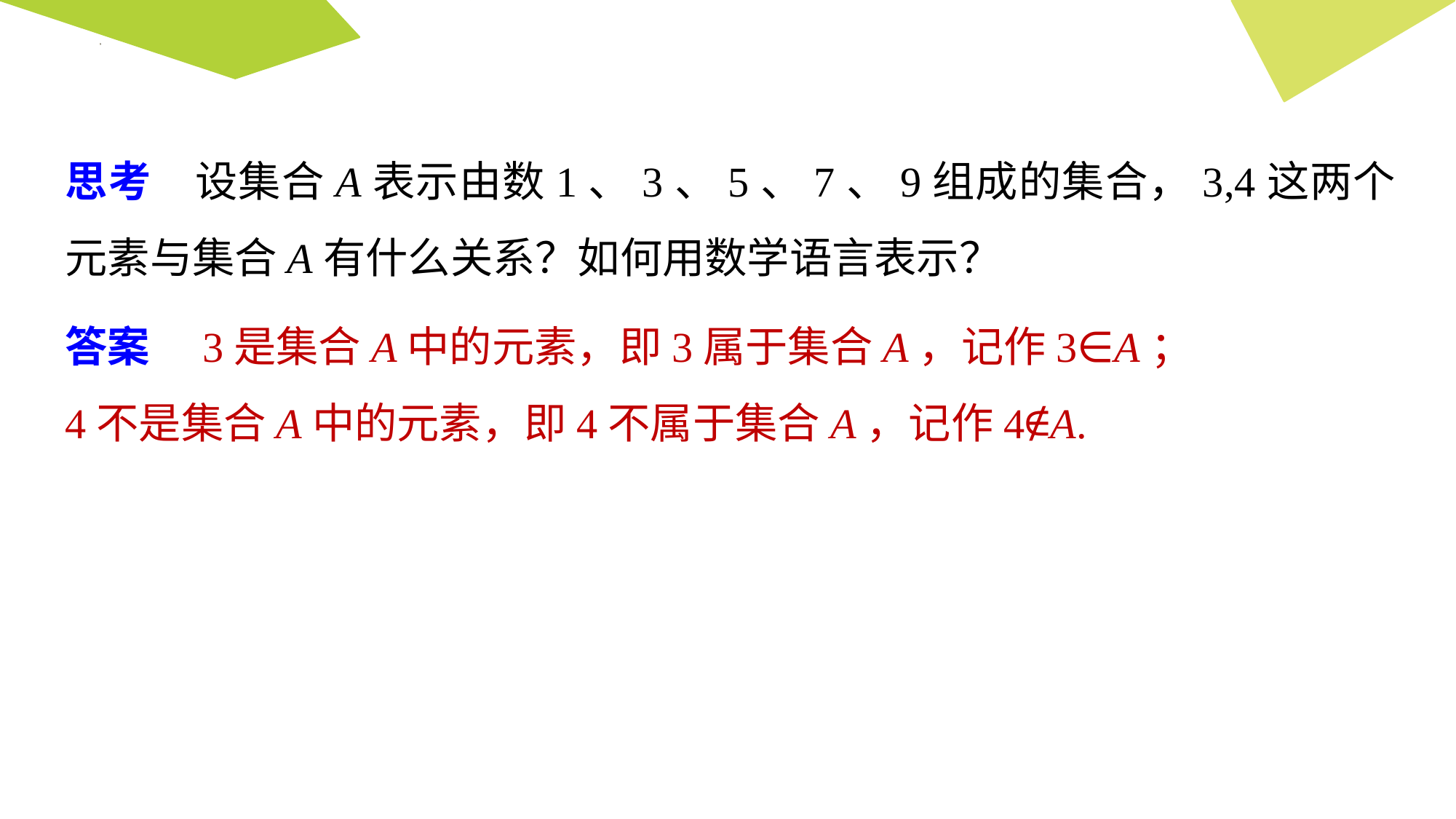

思考　设集合A表示由数1、3、5、7、9组成的集合，3,4这两个元素与集合A有什么关系？如何用数学语言表示？
答案　3是集合A中的元素，即3属于集合A，记作3∈A；
4不是集合A中的元素，即4不属于集合A，记作4∉A.